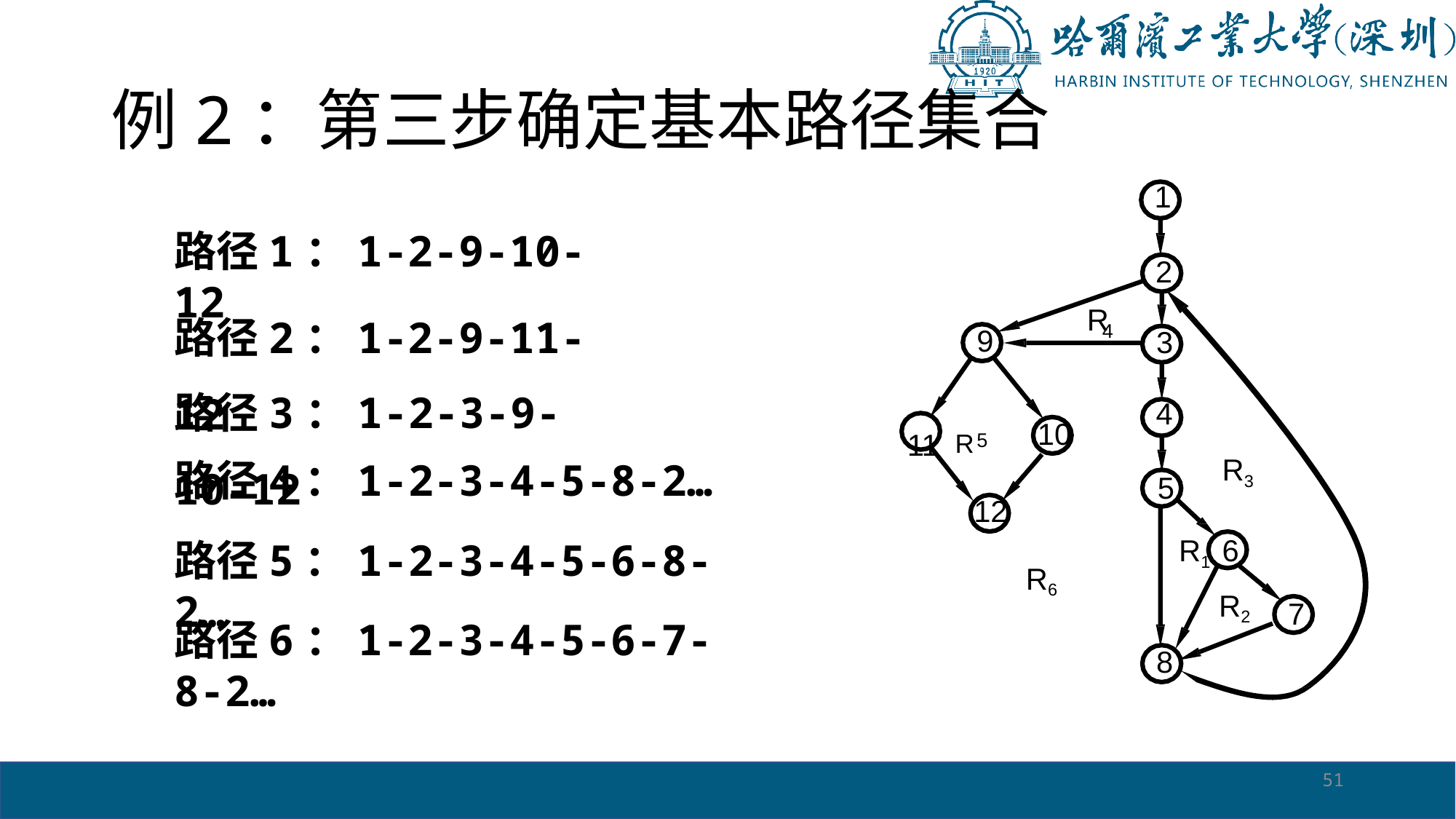

# 例2：第三步确定基本路径集合
1

2

R
4
9
3

4

11 R

10

5

R3

5

12

R1 6

R6

R2
7

8

路径1：1-2-9-10-12
路径2：1-2-9-11-12
路径3：1-2-3-9-10-12
路径4：1-2-3-4-5-8-2…
路径5：1-2-3-4-5-6-8-2…
路径6：1-2-3-4-5-6-7-8-2…
51